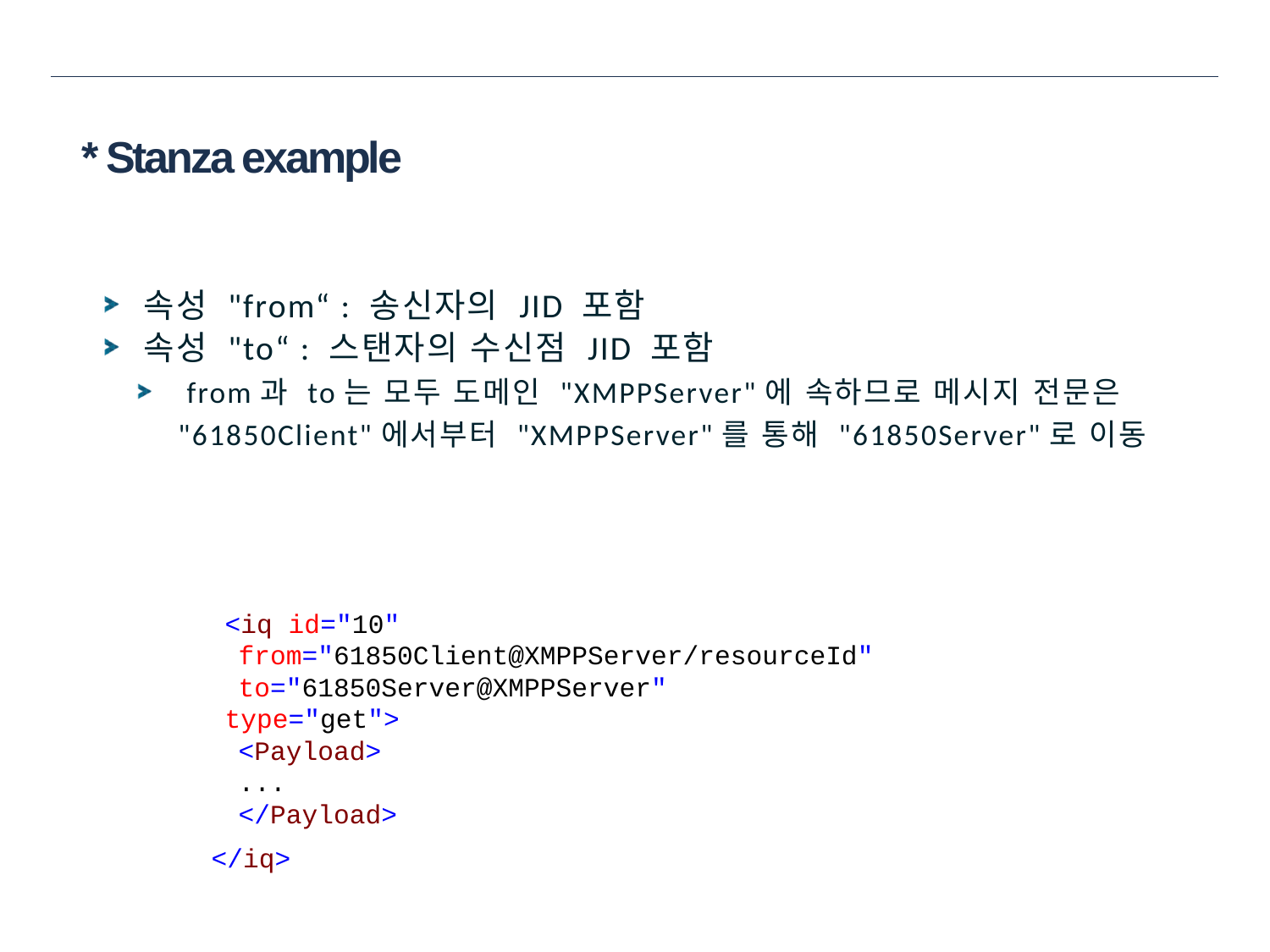

* Stanza example
속성 "from“ : 송신자의 JID 포함
속성 "to“ : 스탠자의 수신점 JID 포함
 from과 to는 모두 도메인 "XMPPServer"에 속하므로 메시지 전문은 "61850Client"에서부터 "XMPPServer"를 통해 "61850Server"로 이동
<iq id="10" from="61850Client@XMPPServer/resourceId" to="61850Server@XMPPServer"
type="get">
<Payload>
...
</Payload>

</iq>